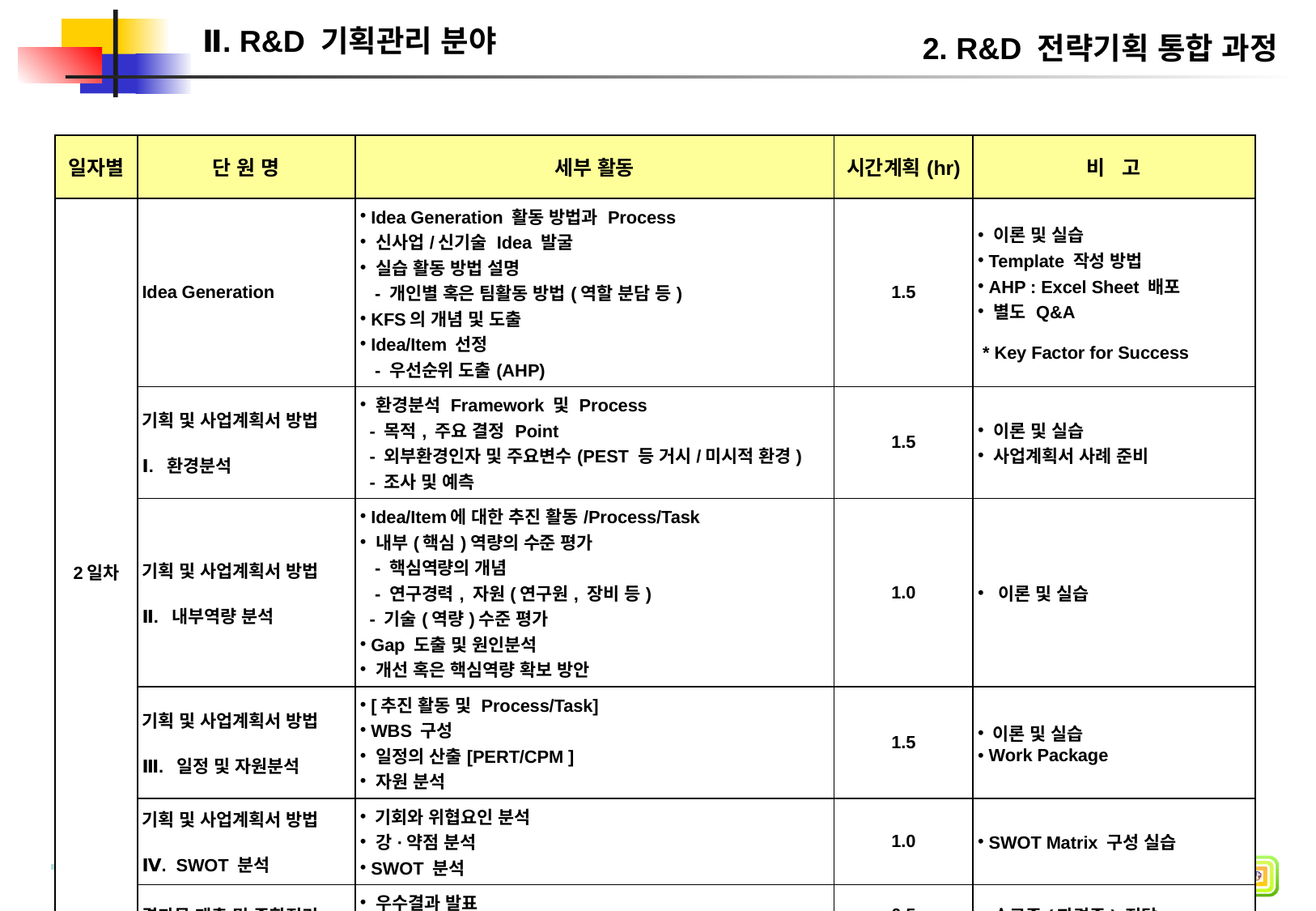

Ⅱ. R&D 기획관리 분야
# 2. R&D 전략기획 통합 과정
| 일자별 | 단 원 명 | 세부 활동 | 시간계획(hr) | 비 고 |
| --- | --- | --- | --- | --- |
| 2일차 | Idea Generation | Idea Generation 활동 방법과 Process 신사업/신기술 Idea 발굴 실습 활동 방법 설명 - 개인별 혹은 팀활동 방법(역할 분담 등) KFS의 개념 및 도출 Idea/Item 선정 - 우선순위 도출(AHP) | 1.5 | 이론 및 실습 Template 작성 방법 AHP : Excel Sheet 배포 별도 Q&A \* Key Factor for Success |
|  | 기획 및 사업계획서 방법 Ⅰ. 환경분석 | 환경분석 Framework 및 Process - 목적, 주요 결정 Point - 외부환경인자 및 주요변수(PEST 등 거시/미시적 환경) - 조사 및 예측 | 1.5 | 이론 및 실습 사업계획서 사례 준비 |
|  | 기획 및 사업계획서 방법 Ⅱ. 내부역량 분석 | Idea/Item에 대한 추진 활동/Process/Task 내부(핵심)역량의 수준 평가 - 핵심역량의 개념 - 연구경력, 자원(연구원, 장비 등) - 기술(역량)수준 평가 Gap 도출 및 원인분석 개선 혹은 핵심역량 확보 방안 | 1.0 | 이론 및 실습 |
|  | 기획 및 사업계획서 방법 Ⅲ. 일정 및 자원분석 | [추진 활동 및 Process/Task] WBS 구성 일정의 산출[PERT/CPM ] 자원 분석 | 1.5 | 이론 및 실습 Work Package |
|  | 기획 및 사업계획서 방법 Ⅳ. SWOT 분석 | 기회와 위협요인 분석 강·약점 분석 SWOT 분석 | 1.0 | SWOT Matrix 구성 실습 |
|  | 결과물 제출 및 종합정리 | 우수결과 발표 Q&A 및 과정 종합 | 0.5 | 수료증(자격증) 전달 |